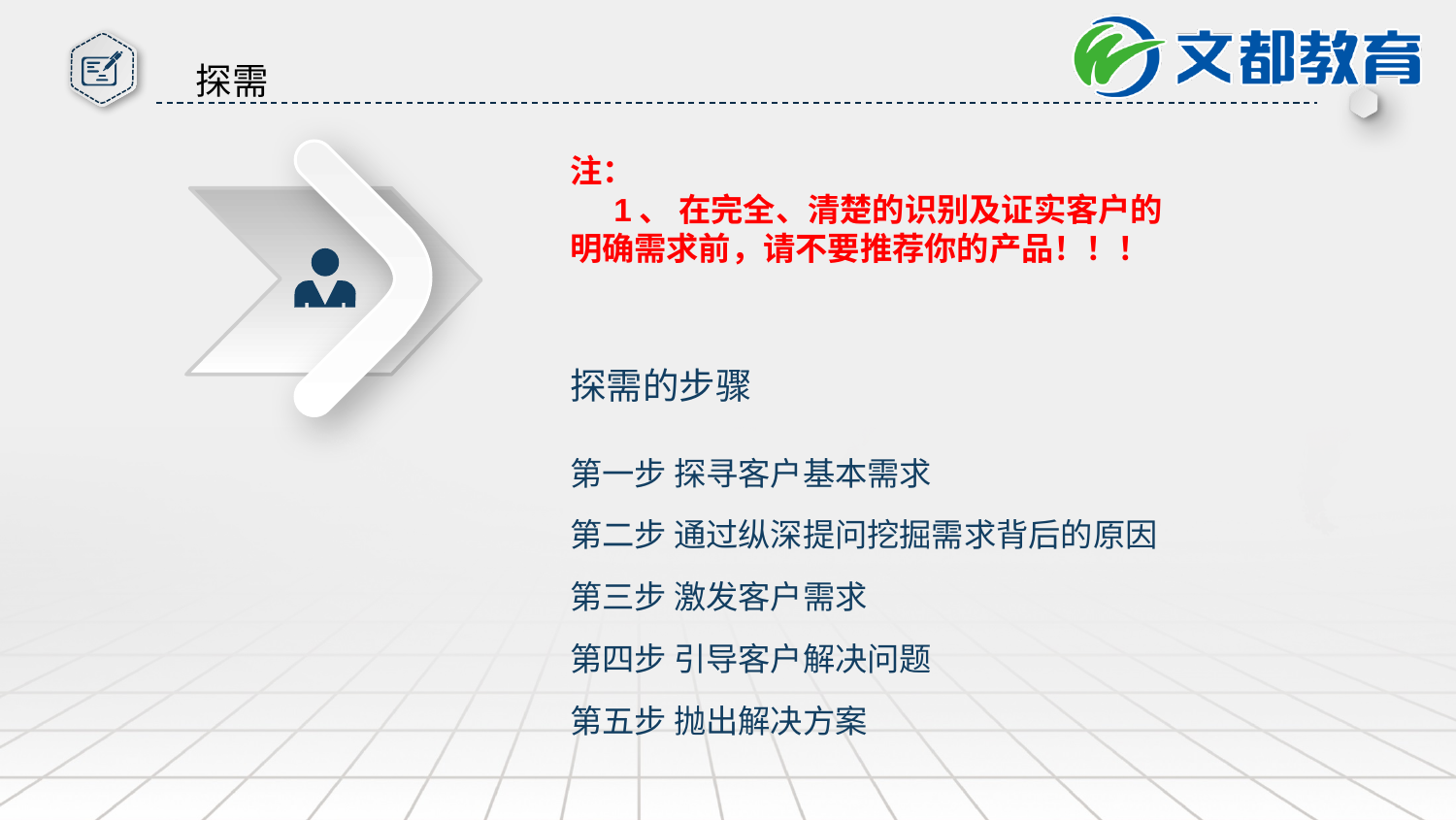

探需
注：
     1、 在完全、清楚的识别及证实客户的明确需求前，请不要推荐你的产品！！！

探需的步骤

第一步 探寻客户基本需求

第二步 通过纵深提问挖掘需求背后的原因

第三步 激发客户需求

第四步 引导客户解决问题

第五步 抛出解决方案